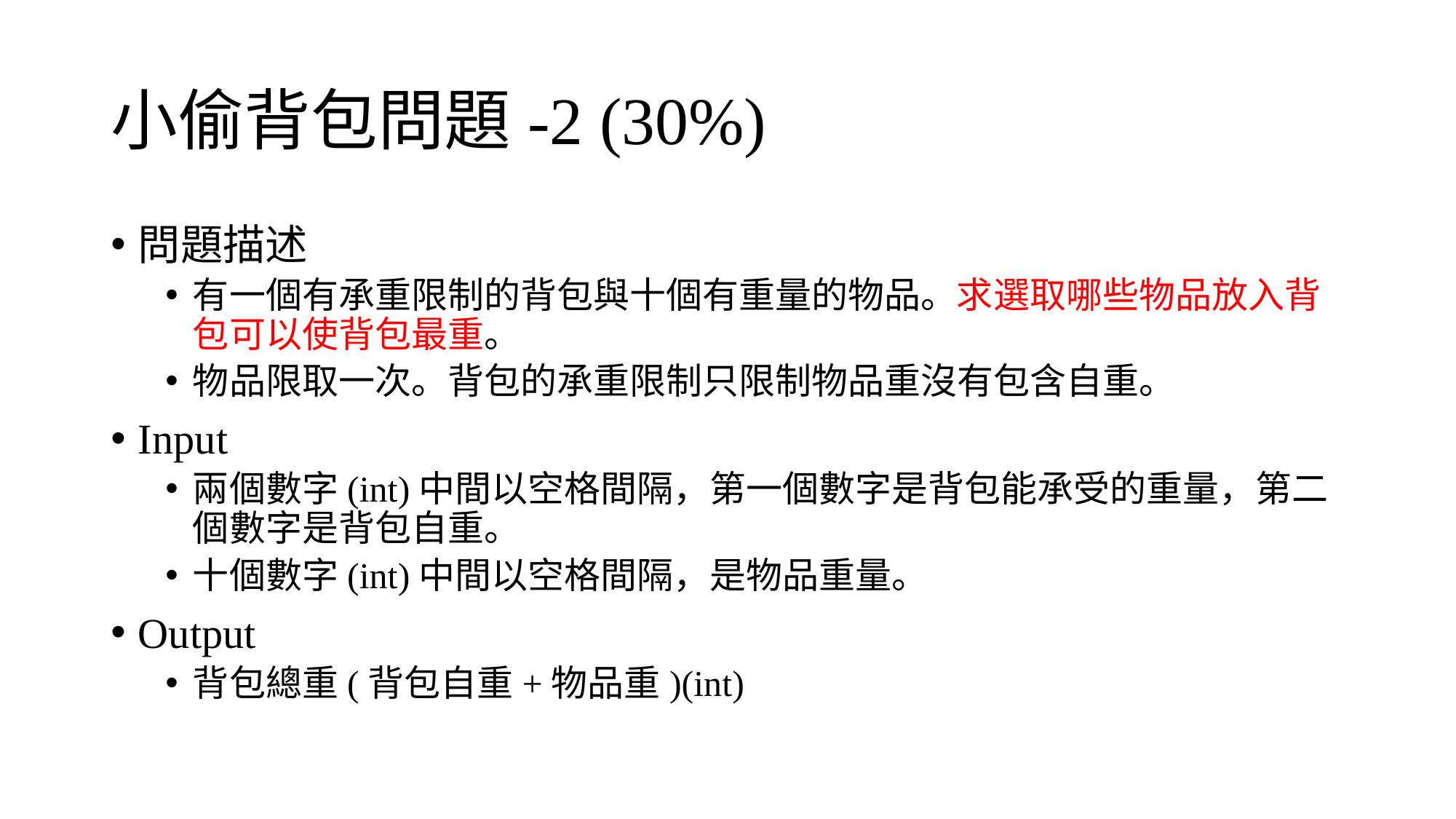

# 小偷背包問題-2 (30%)
問題描述
有一個有承重限制的背包與十個有重量的物品。求選取哪些物品放入背包可以使背包最重。
物品限取一次。背包的承重限制只限制物品重沒有包含自重。
Input
兩個數字(int)中間以空格間隔，第一個數字是背包能承受的重量，第二個數字是背包自重。
十個數字(int)中間以空格間隔，是物品重量。
Output
背包總重(背包自重+物品重)(int)